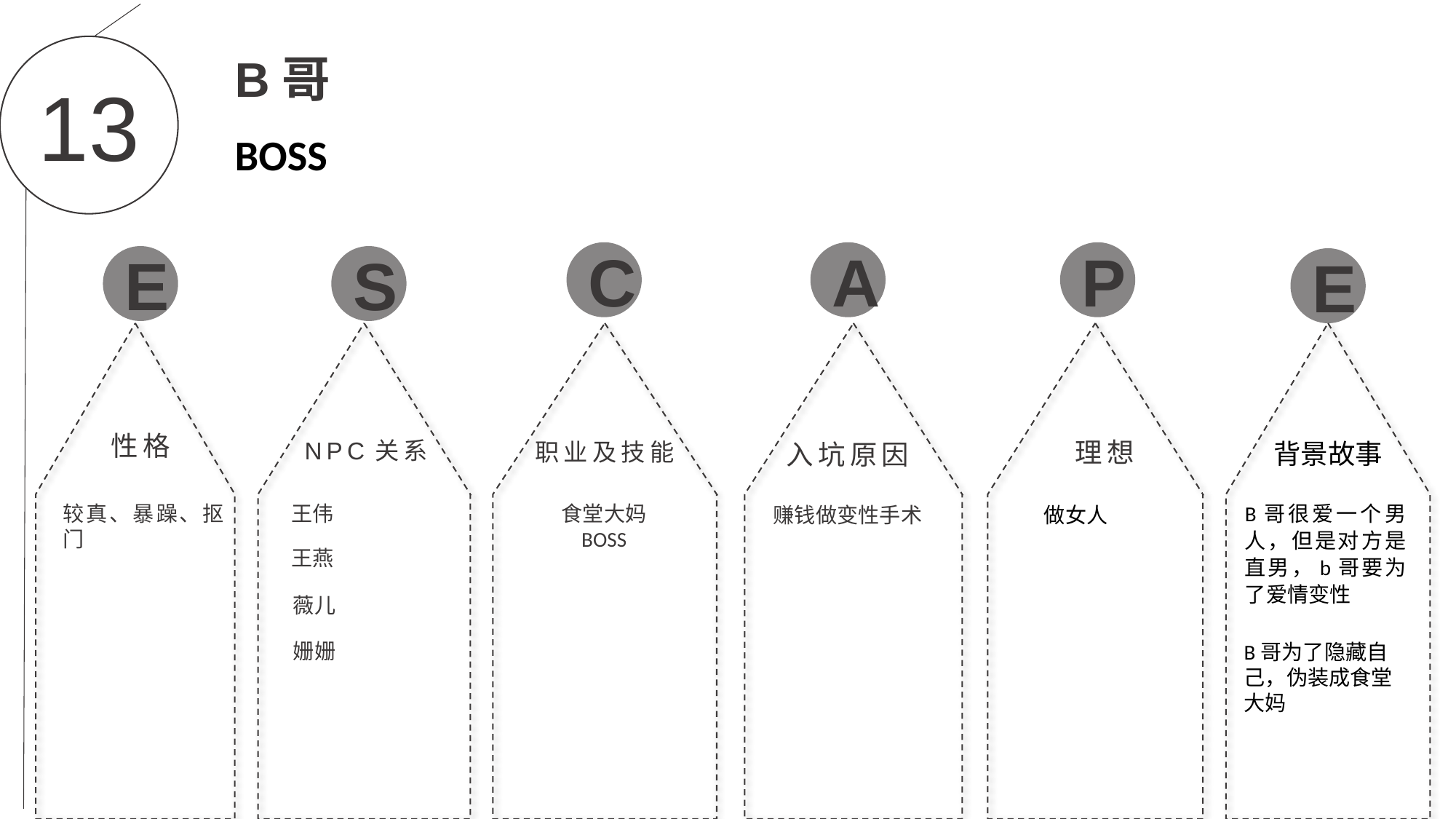

13
B哥
BOSS
C
A
P
E
S
E

性格
NPC关系
理想
职业及技能
背景故事
入坑原因
B哥很爱一个男人，但是对方是直男，b哥要为了爱情变性
食堂大妈
BOSS
较真、暴躁、抠门
王伟
赚钱做变性手术
做女人
王燕
薇儿
姗姗
B哥为了隐藏自己，伪装成食堂大妈